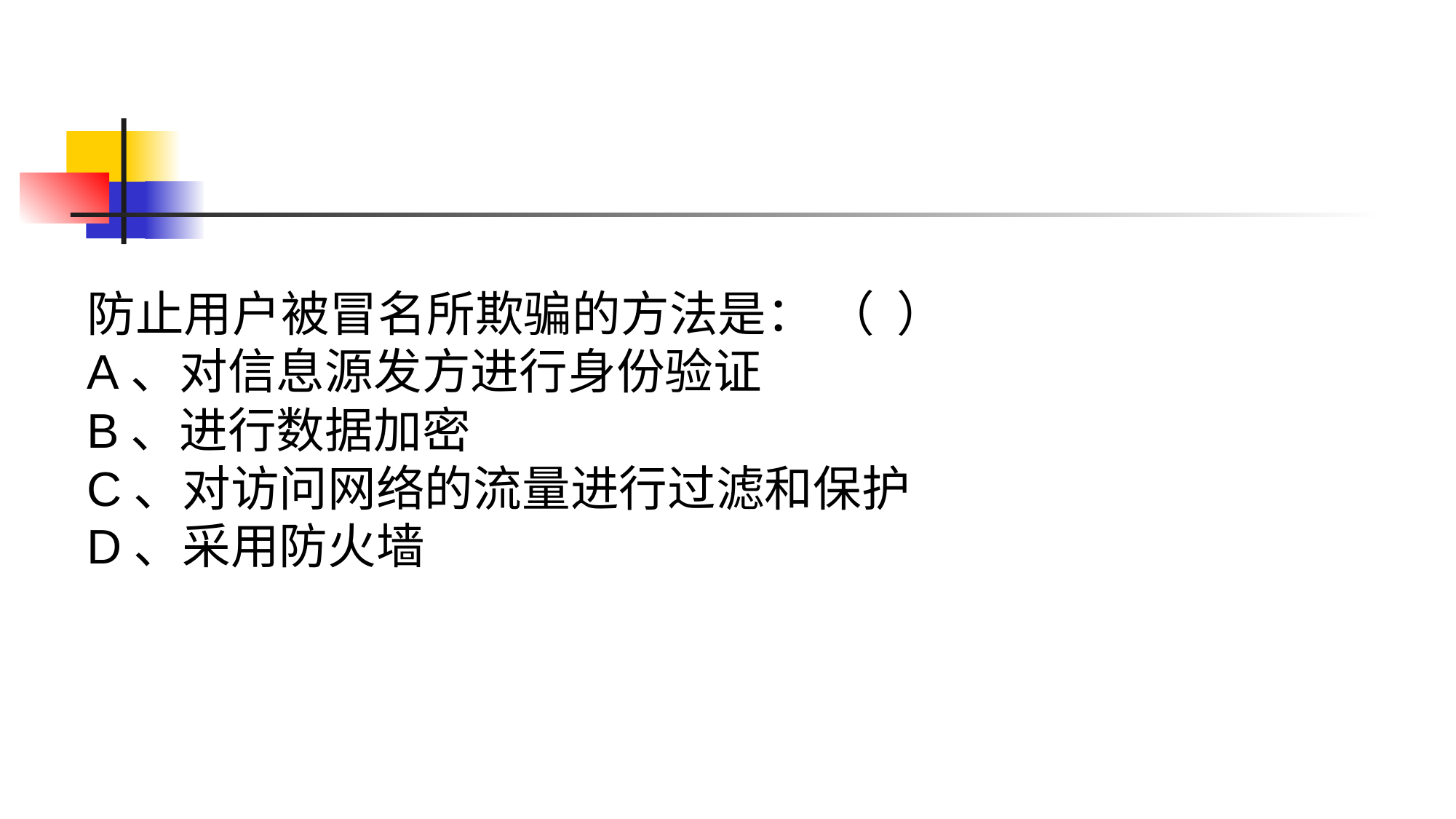

防止用户被冒名所欺骗的方法是： （  ）
A、对信息源发方进行身份验证
B、进行数据加密
C、对访问网络的流量进行过滤和保护
D、采用防火墙